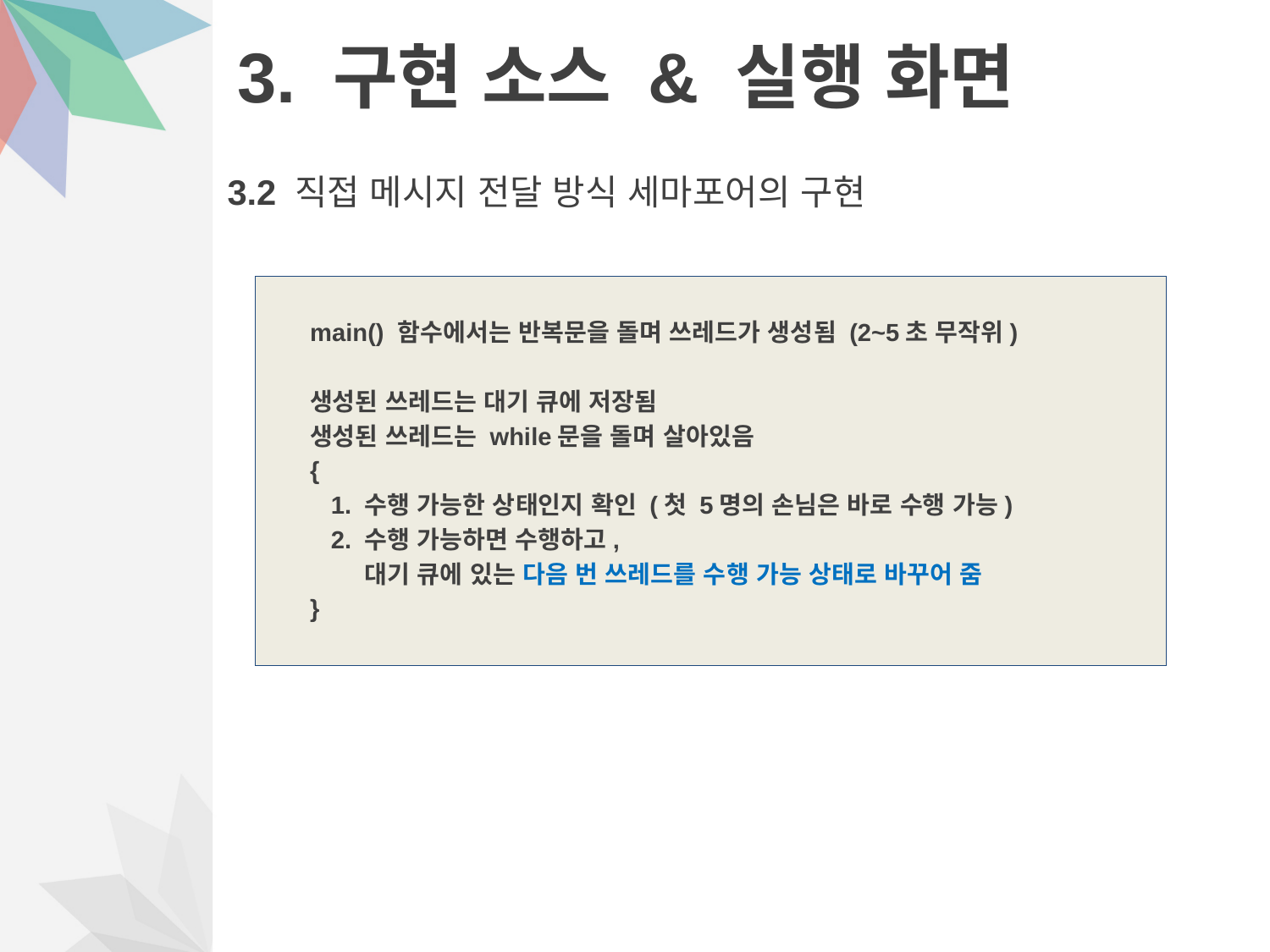

# 3. 구현 소스 & 실행 화면
3.2 직접 메시지 전달 방식 세마포어의 구현

main() 함수에서는 반복문을 돌며 쓰레드가 생성됨 (2~5초 무작위)

생성된 쓰레드는 대기 큐에 저장됨
생성된 쓰레드는 while문을 돌며 살아있음
{
   1. 수행 가능한 상태인지 확인 (첫 5명의 손님은 바로 수행 가능)
   2. 수행 가능하면 수행하고,
       대기 큐에 있는 다음 번 쓰레드를 수행 가능 상태로 바꾸어 줌
}